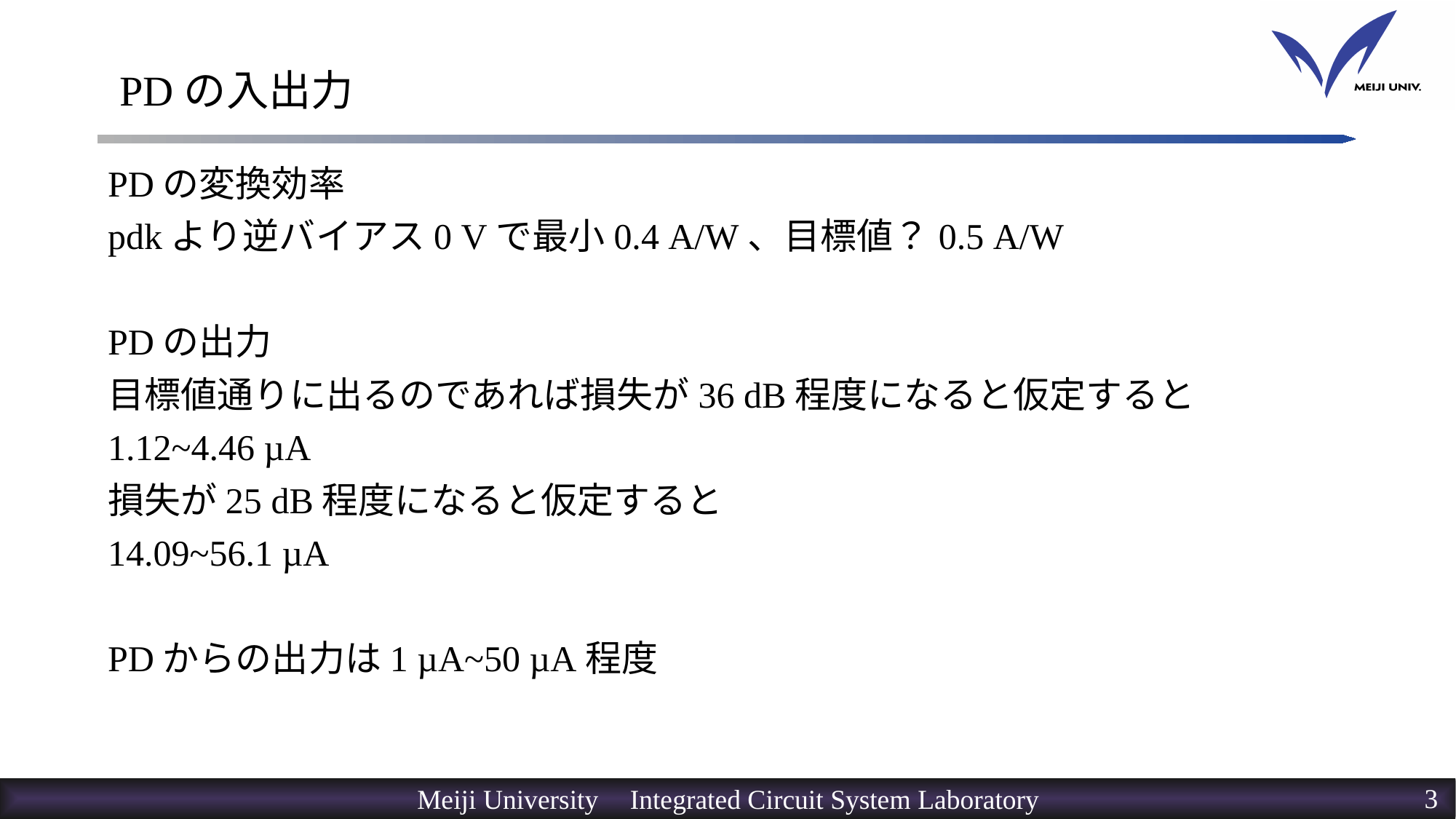

# PDの入出力
PDの変換効率
pdkより逆バイアス0 Vで最小0.4 A/W、目標値？0.5 A/W

PDの出力
目標値通りに出るのであれば損失が36 dB程度になると仮定すると
1.12~4.46 µA
損失が25 dB程度になると仮定すると
14.09~56.1 µA

PDからの出力は1 µA~50 µA程度